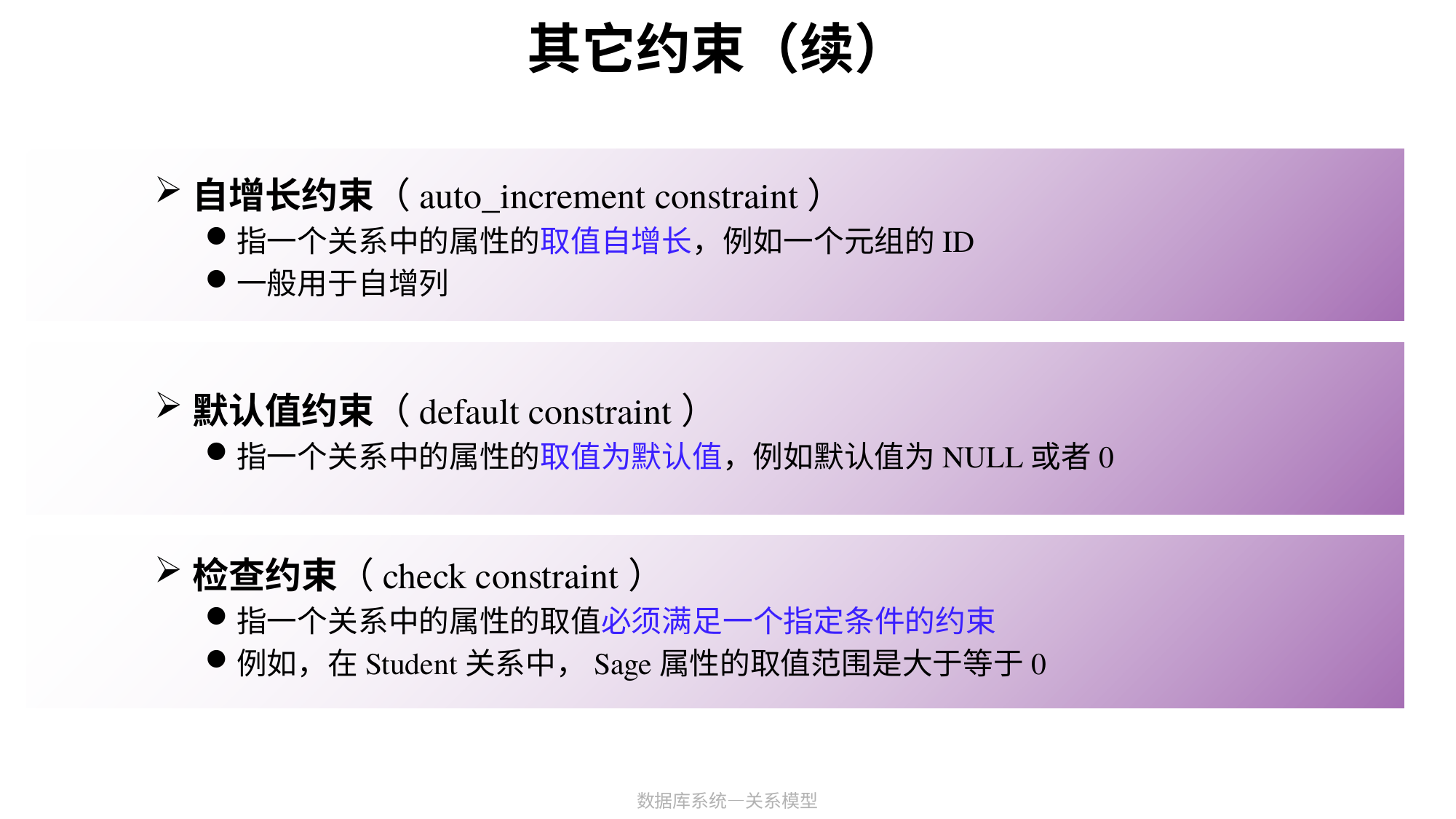

# 其它约束（续）

自增长约束（auto_increment constraint）
指一个关系中的属性的取值自增长，例如一个元组的ID
一般用于自增列

默认值约束（default constraint）
指一个关系中的属性的取值为默认值，例如默认值为NULL或者0

检查约束（check constraint）
指一个关系中的属性的取值必须满足一个指定条件的约束
例如，在Student关系中，Sage属性的取值范围是大于等于0
31
数据库系统—关系模型